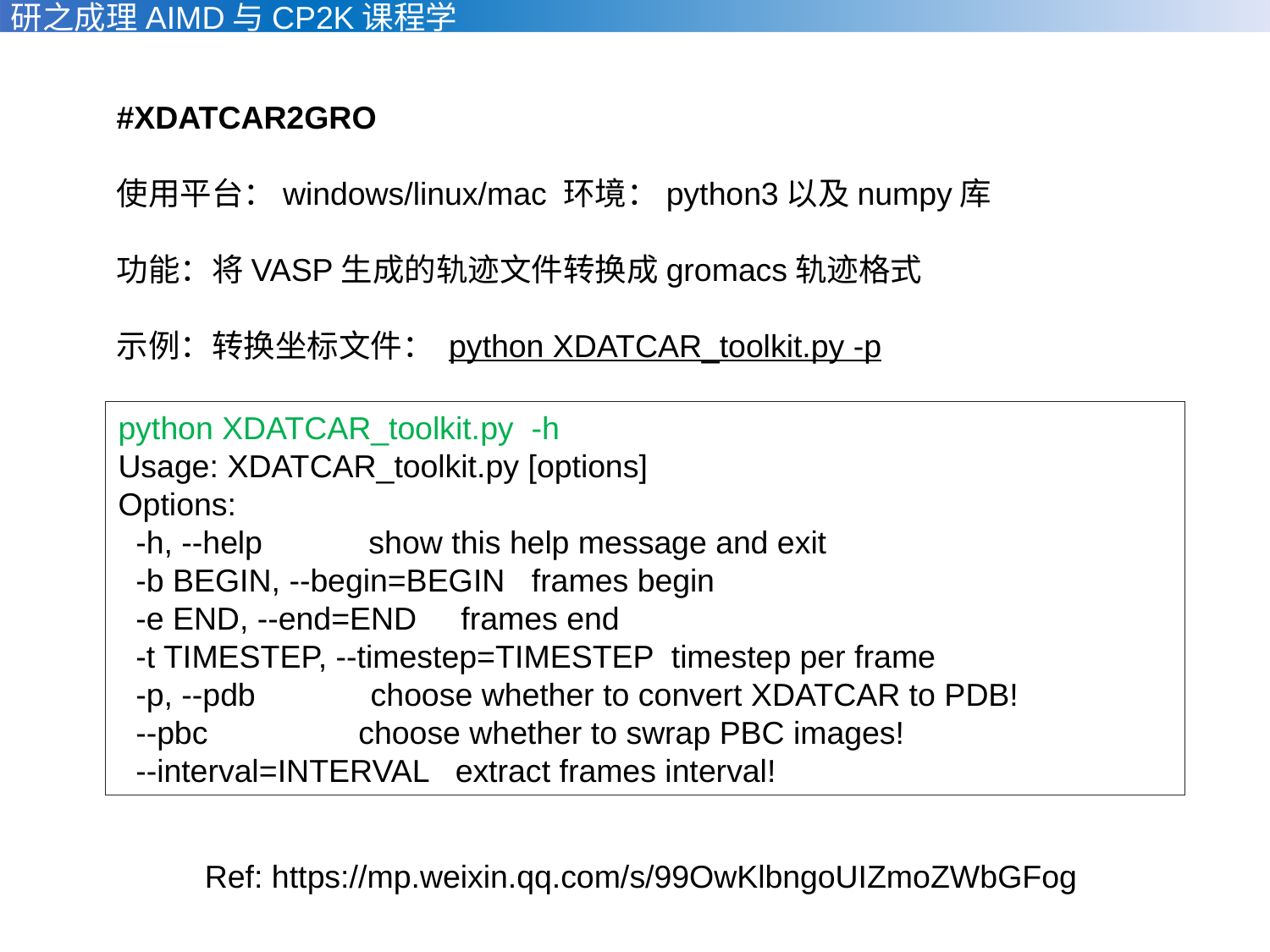

#XDATCAR2GRO
使用平台：windows/linux/mac 环境：python3以及numpy库
功能：将VASP生成的轨迹文件转换成gromacs轨迹格式
示例：转换坐标文件： python XDATCAR_toolkit.py -p
python XDATCAR_toolkit.py  -h
Usage: XDATCAR_toolkit.py [options]
Options:
  -h, --help            show this help message and exit
  -b BEGIN, --begin=BEGIN   frames begin
  -e END, --end=END     frames end
  -t TIMESTEP, --timestep=TIMESTEP  timestep per frame
  -p, --pdb             choose whether to convert XDATCAR to PDB!
  --pbc                 choose whether to swrap PBC images!
  --interval=INTERVAL   extract frames interval!
Ref: https://mp.weixin.qq.com/s/99OwKlbngoUIZmoZWbGFog